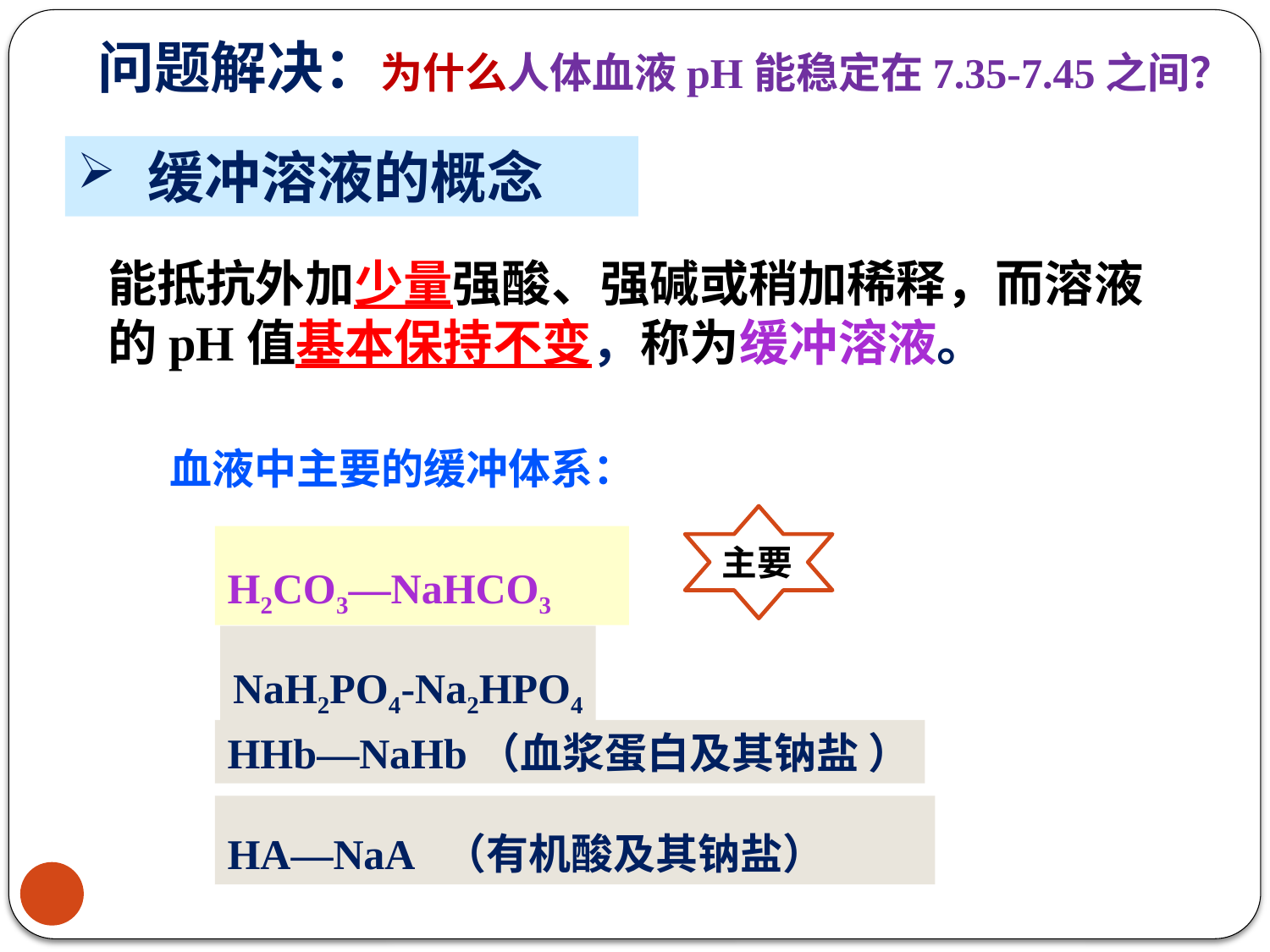

问题解决：为什么人体血液pH能稳定在7.35-7.45之间？
 缓冲溶液的概念
能抵抗外加少量强酸、强碱或稍加稀释，而溶液的pH值基本保持不变，称为缓冲溶液。
血液中主要的缓冲体系：
主要
H2CO3—NaHCO3
NaH2PO4-Na2HPO4
HHb—NaHb（血浆蛋白及其钠盐 ）
HA—NaA  （有机酸及其钠盐）
6